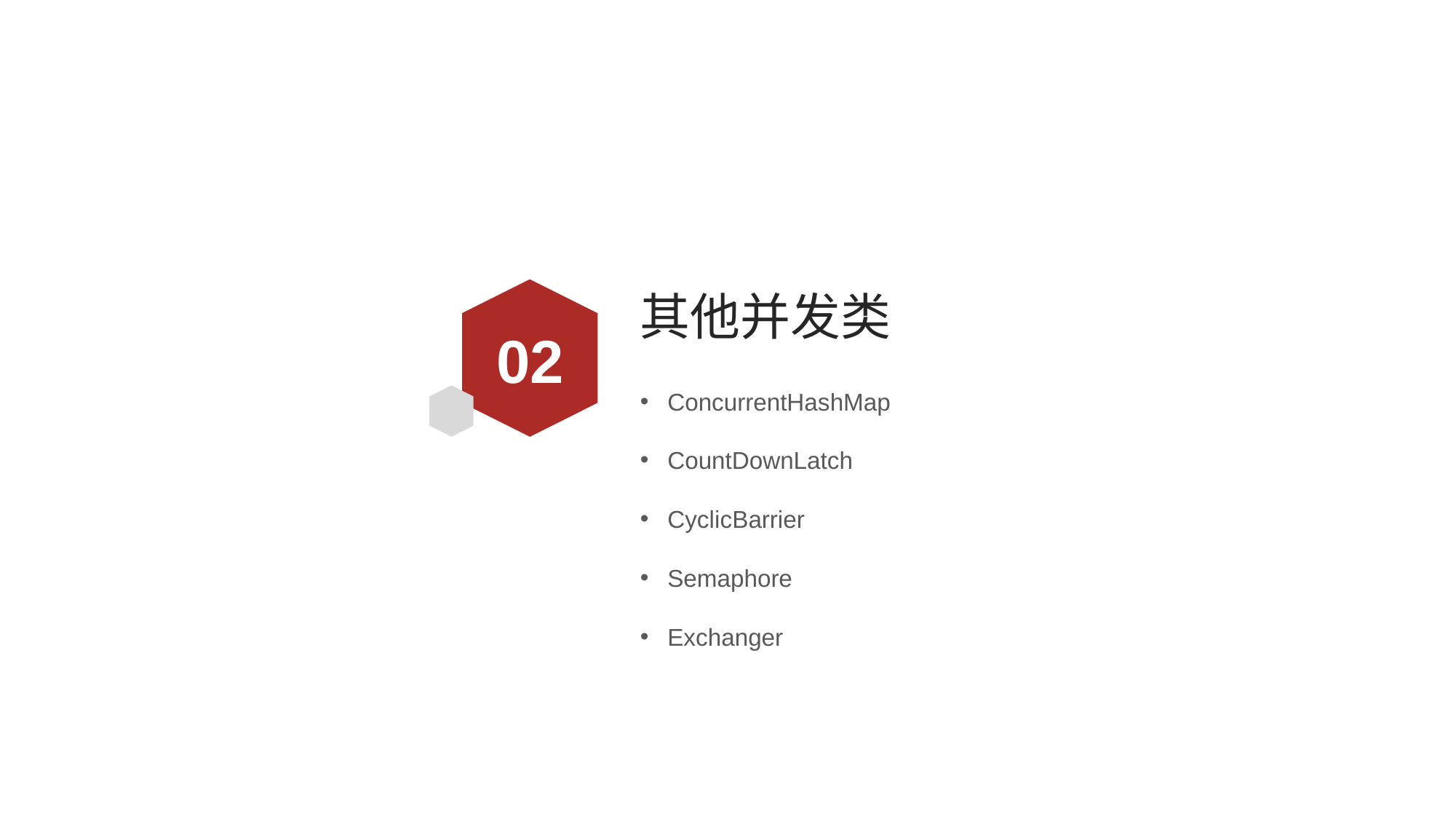

# 其他并发类
02
ConcurrentHashMap
CountDownLatch
CyclicBarrier
Semaphore
Exchanger